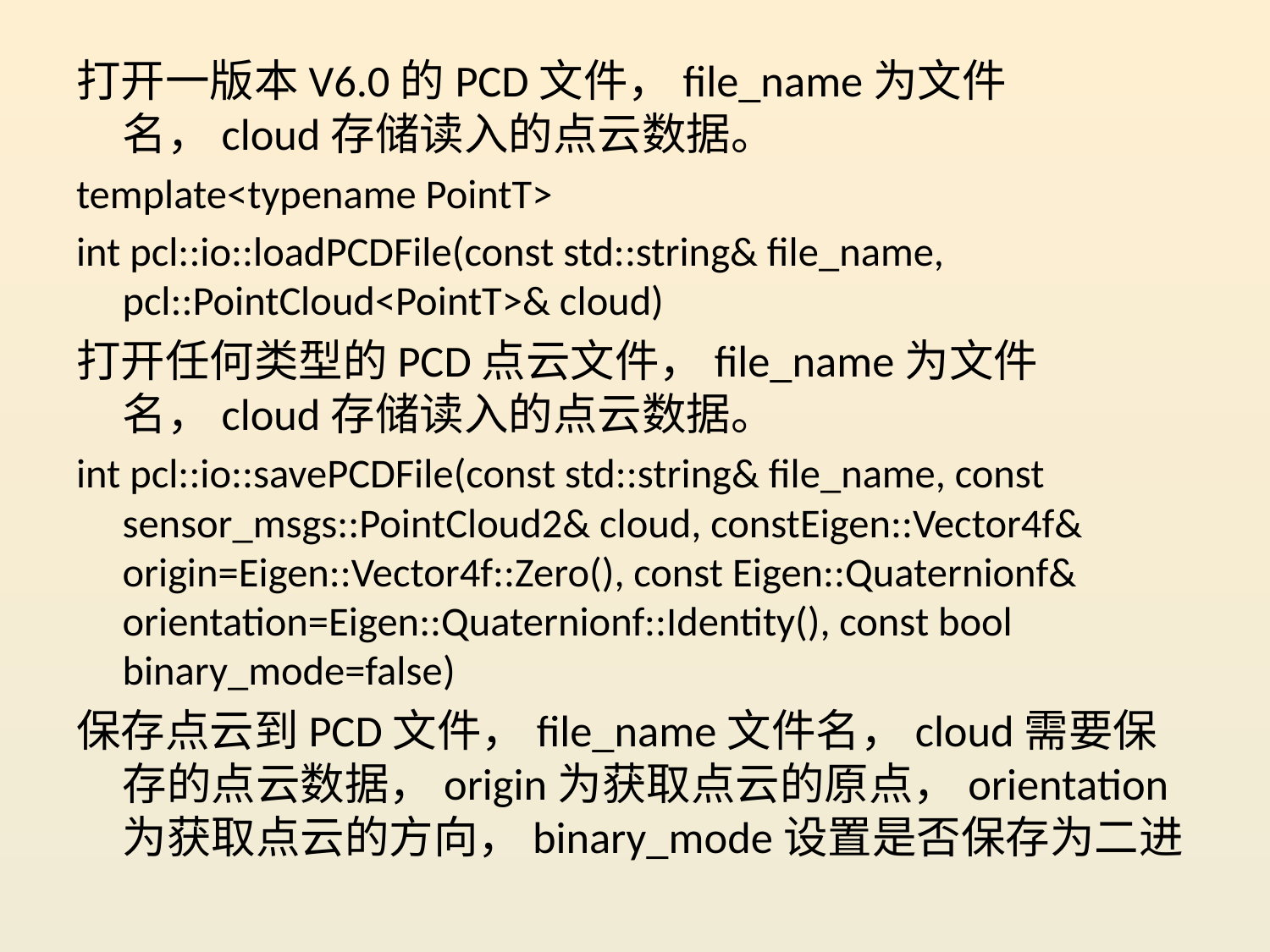

打开一版本V6.0的PCD文件，file_name为文件名，cloud存储读入的点云数据。
template<typename PointT>
int pcl::io::loadPCDFile(const std::string& file_name, pcl::PointCloud<PointT>& cloud)
打开任何类型的PCD点云文件，file_name为文件名，cloud存储读入的点云数据。
int pcl::io::savePCDFile(const std::string& file_name, const sensor_msgs::PointCloud2& cloud, constEigen::Vector4f& origin=Eigen::Vector4f::Zero(), const Eigen::Quaternionf& orientation=Eigen::Quaternionf::Identity(), const bool binary_mode=false)
保存点云到PCD文件，file_name文件名，cloud需要保存的点云数据，origin为获取点云的原点，orientation为获取点云的方向，binary_mode设置是否保存为二进